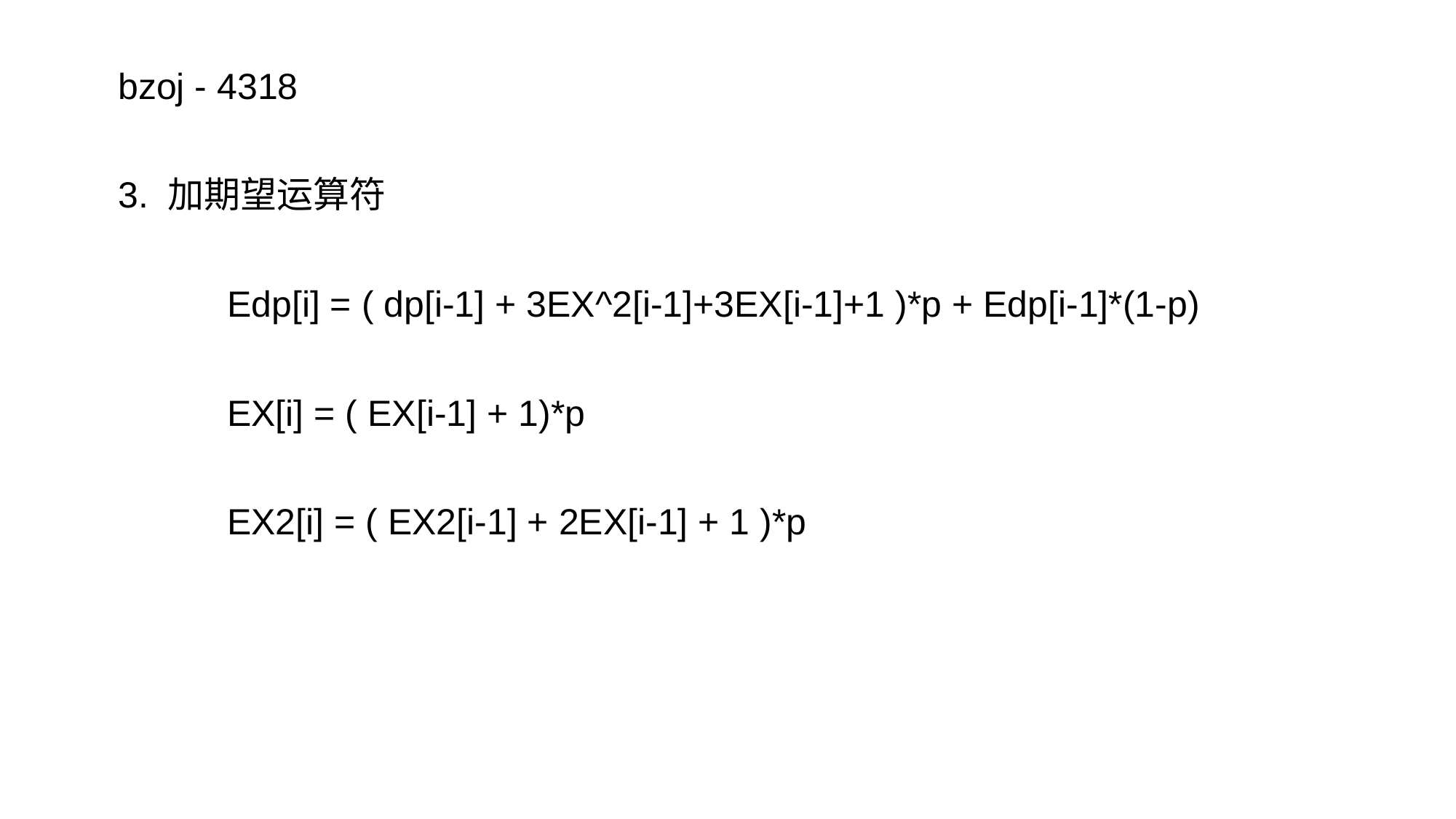

bzoj - 4318

3. 加期望运算符

	Edp[i] = ( dp[i-1] + 3EX^2[i-1]+3EX[i-1]+1 )*p + Edp[i-1]*(1-p)

	EX[i] = ( EX[i-1] + 1)*p

	EX2[i] = ( EX2[i-1] + 2EX[i-1] + 1 )*p